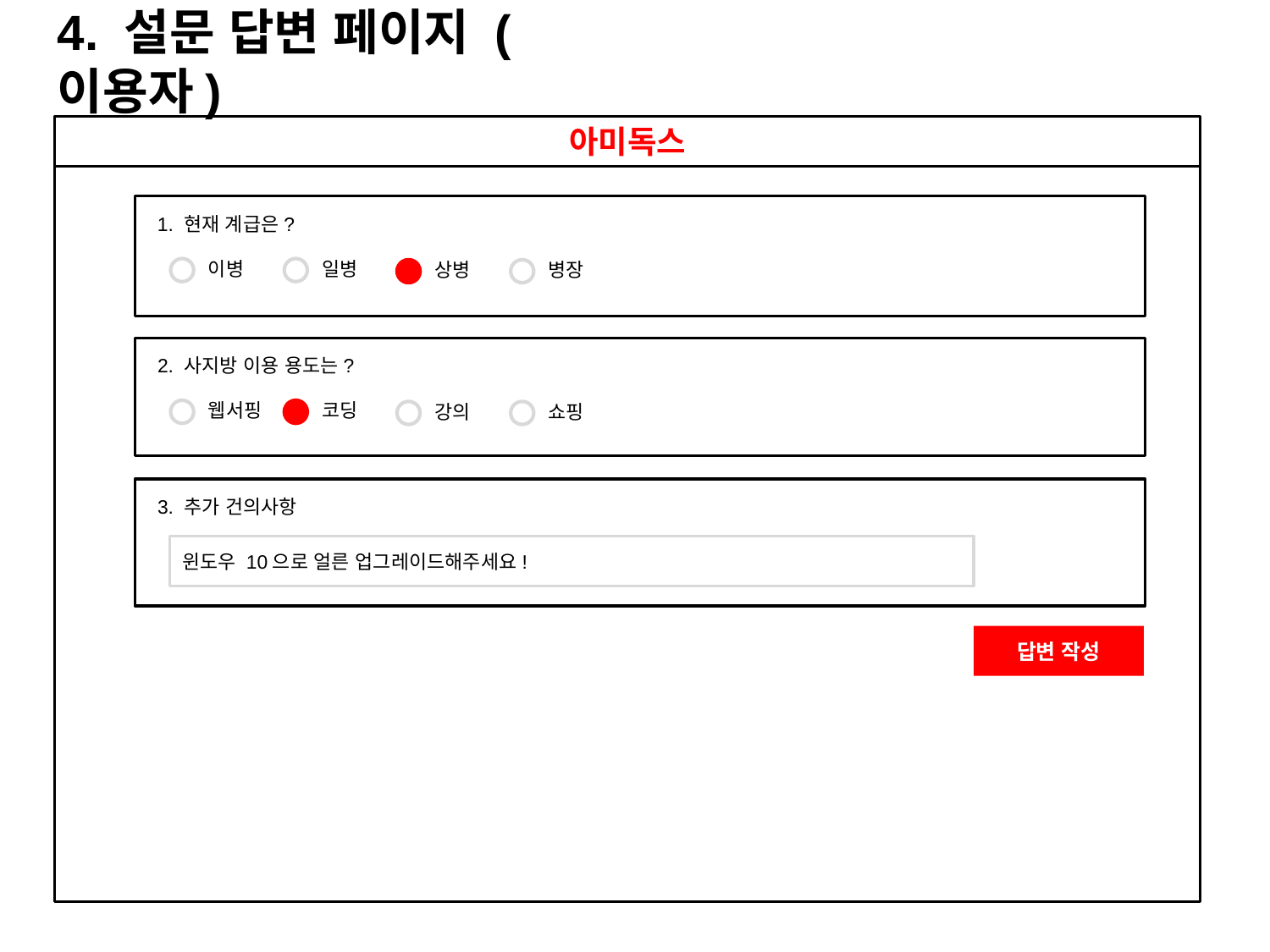

4. 설문 답변 페이지 (이용자)

아미독스

1. 현재 계급은?
이병

일병

상병

병장

2. 사지방 이용 용도는?
웹서핑

코딩

강의

쇼핑

3. 추가 건의사항
윈도우 10으로 얼른 업그레이드해주세요!
답변 작성